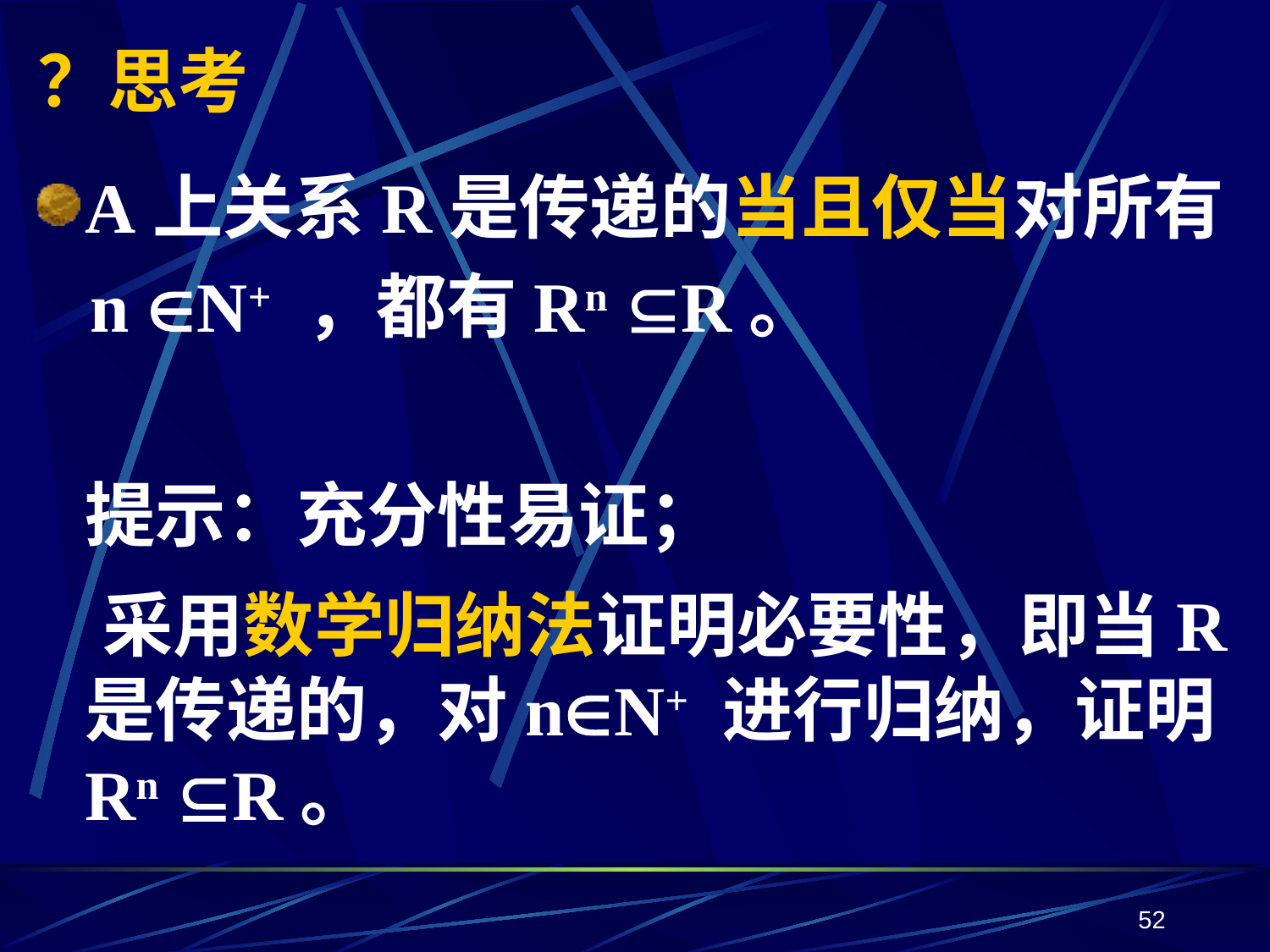

# ？思考
A上关系R是传递的当且仅当对所有
   n ∈N+ ，都有Rn ⊆R。

	提示：充分性易证；
   采用数学归纳法证明必要性，即当R是传递的，对n∈N+ 进行归纳，证明Rn ⊆R。
52